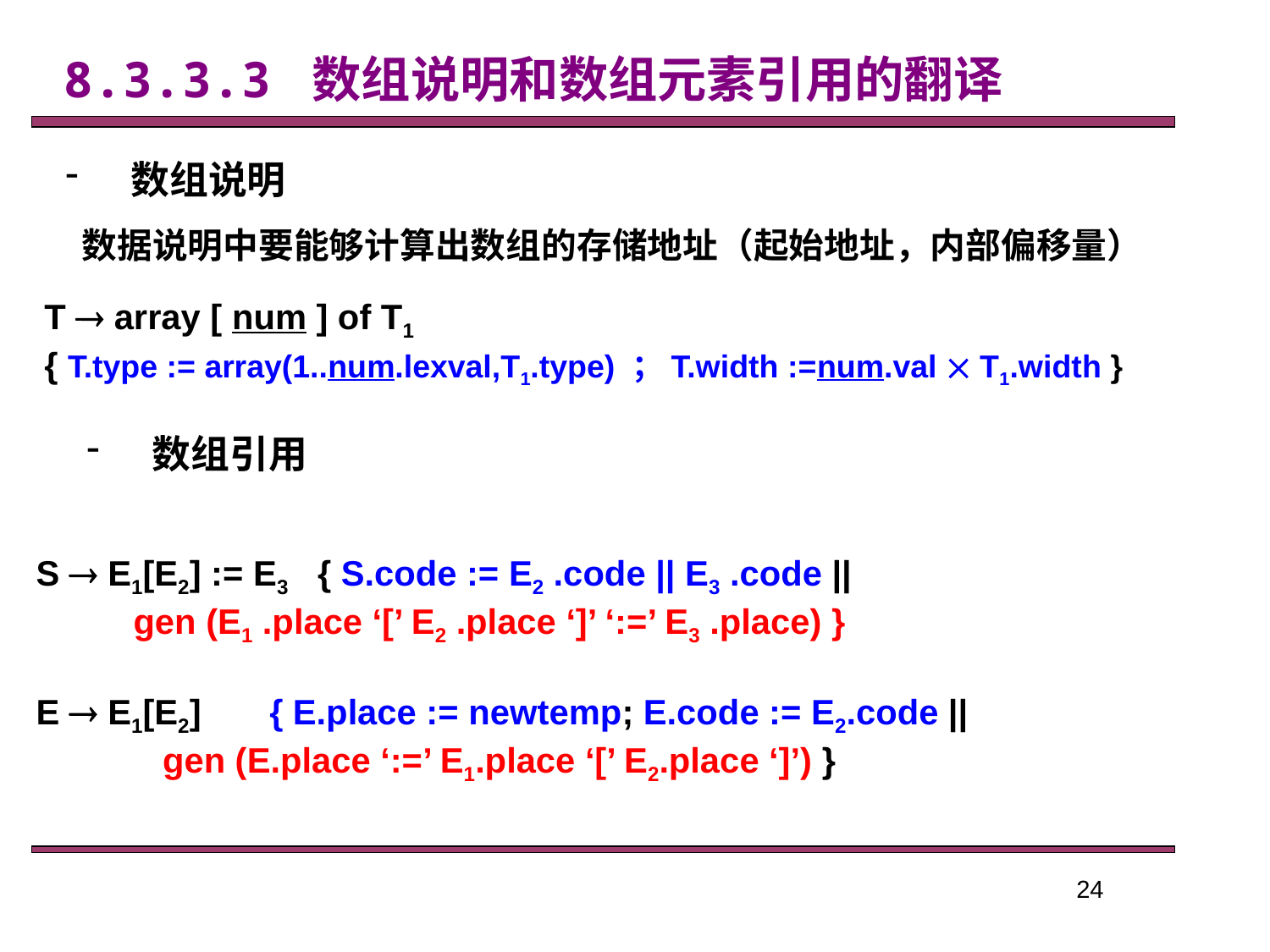

8.3.3.3 数组说明和数组元素引用的翻译
   数组说明
 数据说明中要能够计算出数组的存储地址（起始地址，内部偏移量）
T → array [ num ] of T1
{ T.type := array(1..num.lexval,T1.type) ；T.width :=num.val × T1.width }

   数组引用
S → E1[E2] := E3   { S.code := E2 .code || E3 .code ||
          gen (E1 .place ‘[’ E2 .place ‘]’ ‘:=’ E3 .place) }

E → E1[E2]       { E.place := newtemp; E.code := E2.code ||
             gen (E.place ‘:=’ E1.place ‘[’ E2.place ‘]’) }
24